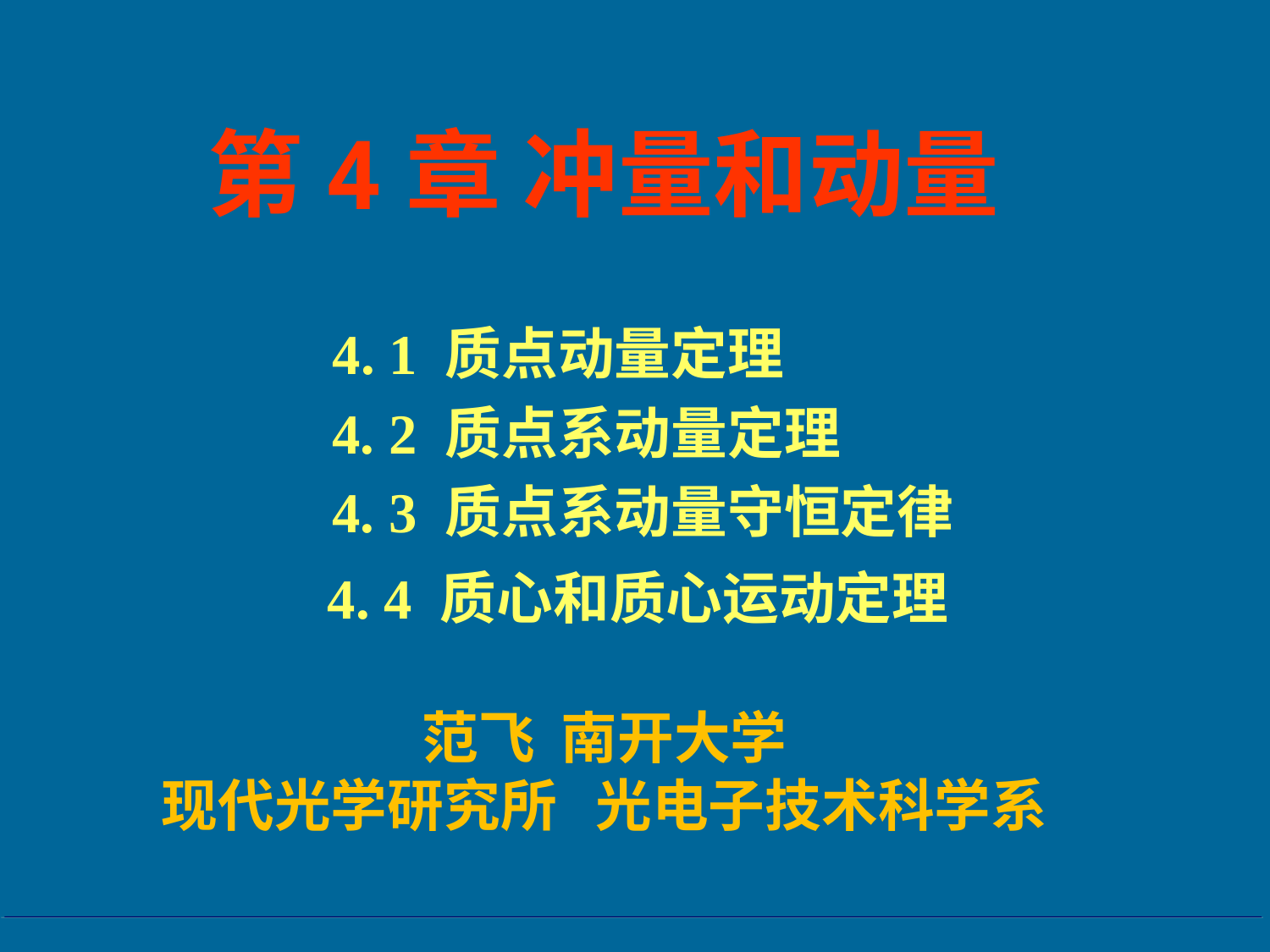

第4章 冲量和动量
4. 1 质点动量定理
4. 2 质点系动量定理
4. 3 质点系动量守恒定律
4. 4 质心和质心运动定理
范飞  南开大学
现代光学研究所   光电子技术科学系